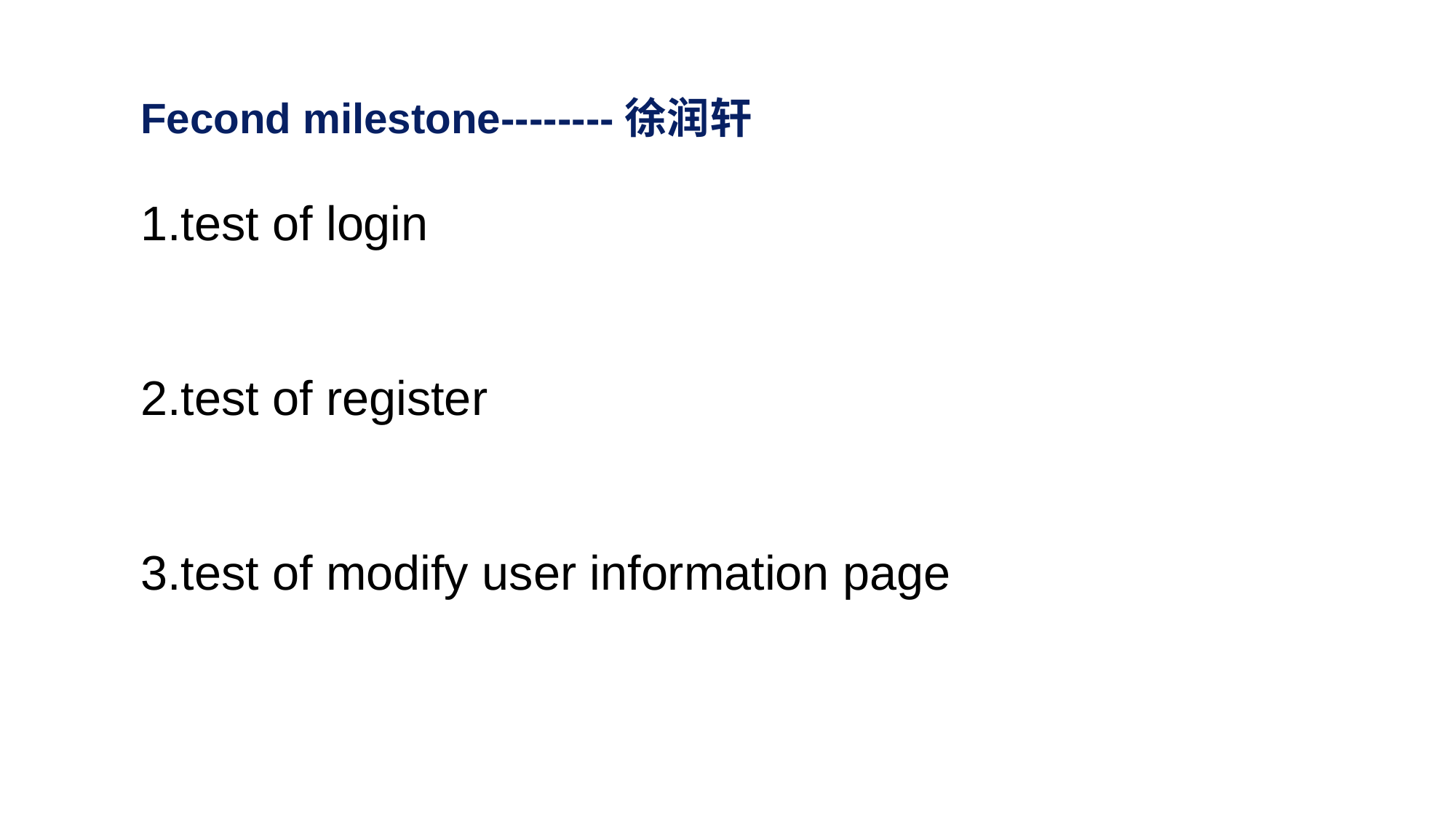

# Fecond milestone--------徐润轩
1.test of login

2.test of register

3.test of modify user information page